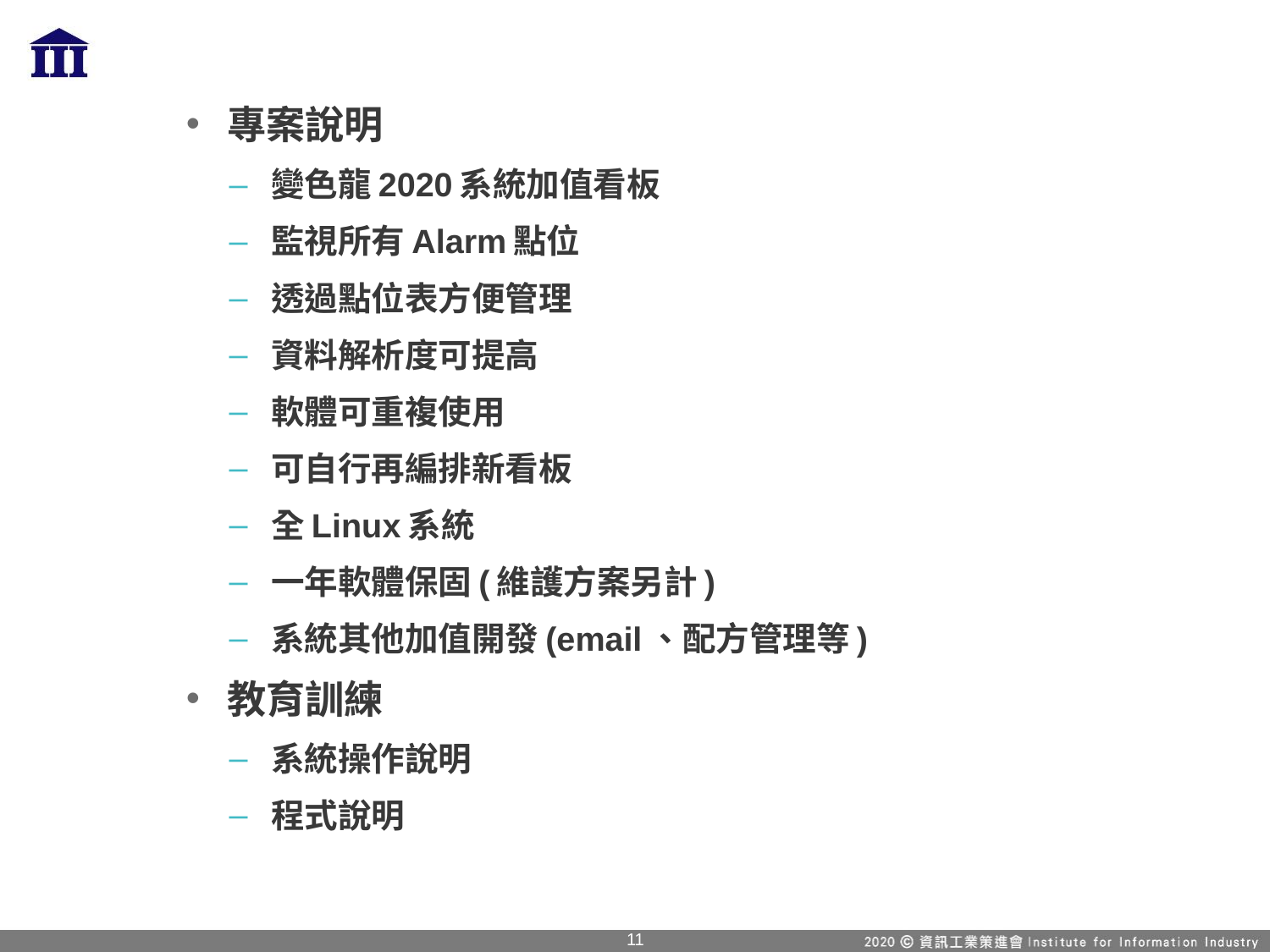

專案說明
變色龍2020系統加值看板
監視所有Alarm點位
透過點位表方便管理
資料解析度可提高
軟體可重複使用
可自行再編排新看板
全Linux系統
一年軟體保固(維護方案另計)
系統其他加值開發(email、配方管理等)
教育訓練
系統操作說明
程式說明
11